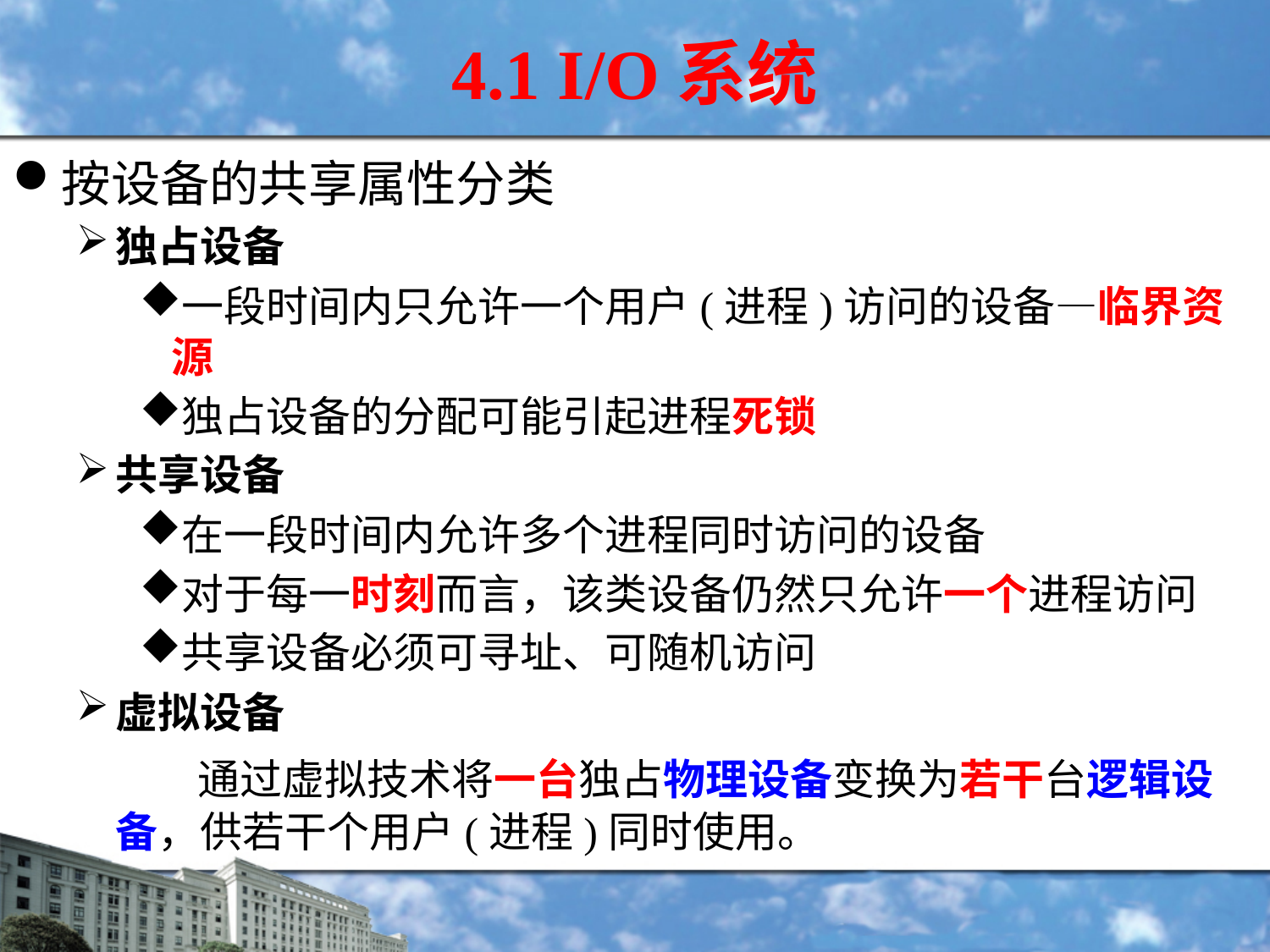

4.1 I/O系统
按设备的共享属性分类
独占设备
一段时间内只允许一个用户(进程)访问的设备—临界资源
独占设备的分配可能引起进程死锁
共享设备
在一段时间内允许多个进程同时访问的设备
对于每一时刻而言，该类设备仍然只允许一个进程访问
共享设备必须可寻址、可随机访问
虚拟设备
          通过虚拟技术将一台独占物理设备变换为若干台逻辑设备，供若干个用户(进程)同时使用。